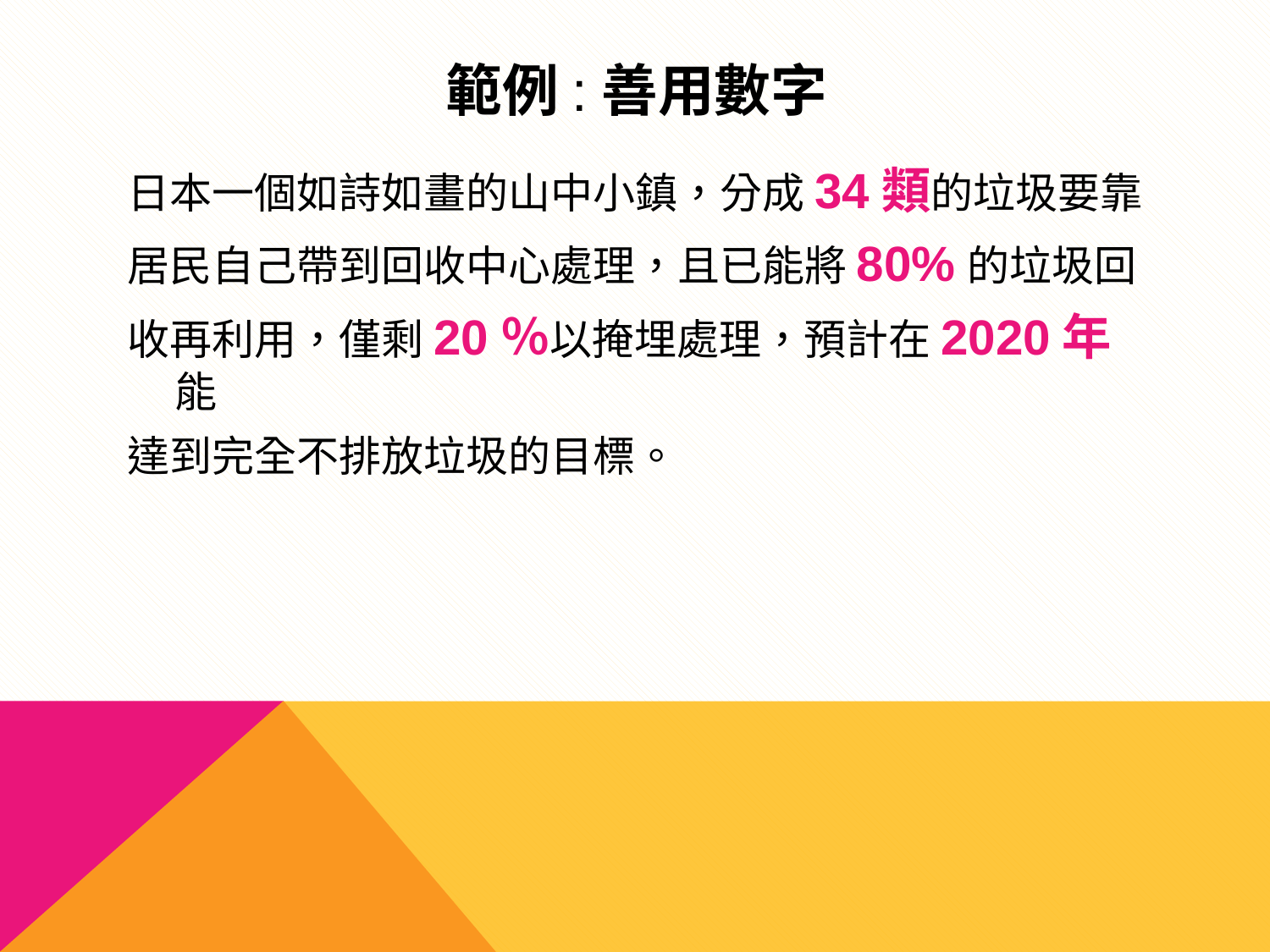

# 範例:善用數字
日本一個如詩如畫的山中小鎮，分成34類的垃圾要靠
居民自己帶到回收中心處理，且已能將80%的垃圾回
收再利用，僅剩20％以掩埋處理，預計在2020年能
達到完全不排放垃圾的目標。